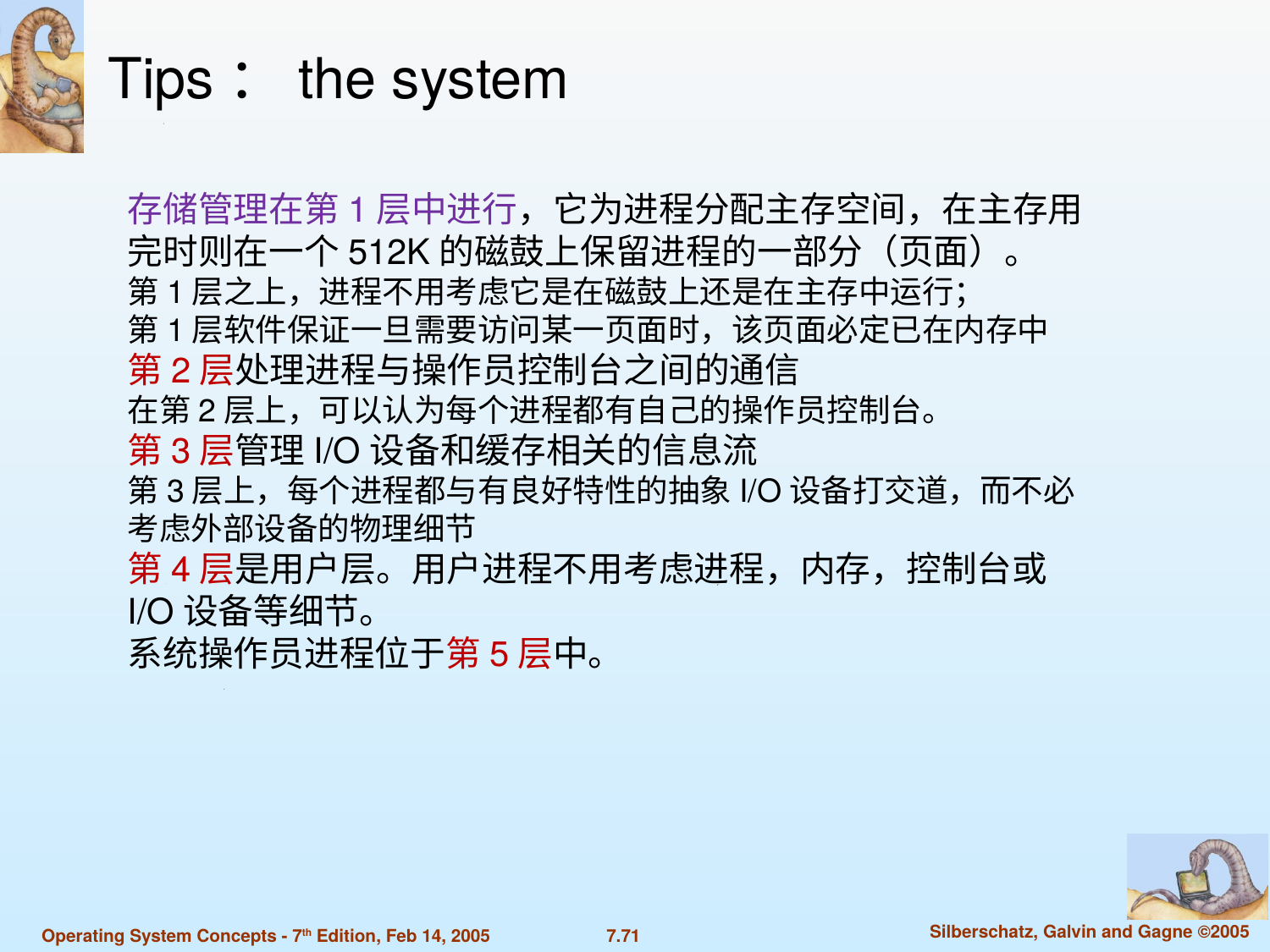

Tips：the system
存储管理在第1层中进行，它为进程分配主存空间，在主存用完时则在一个512K的磁鼓上保留进程的一部分（页面）。
第1层之上，进程不用考虑它是在磁鼓上还是在主存中运行；
第1层软件保证一旦需要访问某一页面时，该页面必定已在内存中
第2层处理进程与操作员控制台之间的通信
在第2层上，可以认为每个进程都有自己的操作员控制台。
第3层管理I/O设备和缓存相关的信息流
第3层上，每个进程都与有良好特性的抽象I/O设备打交道，而不必考虑外部设备的物理细节
第4层是用户层。用户进程不用考虑进程，内存，控制台或I/O设备等细节。
系统操作员进程位于第5层中。